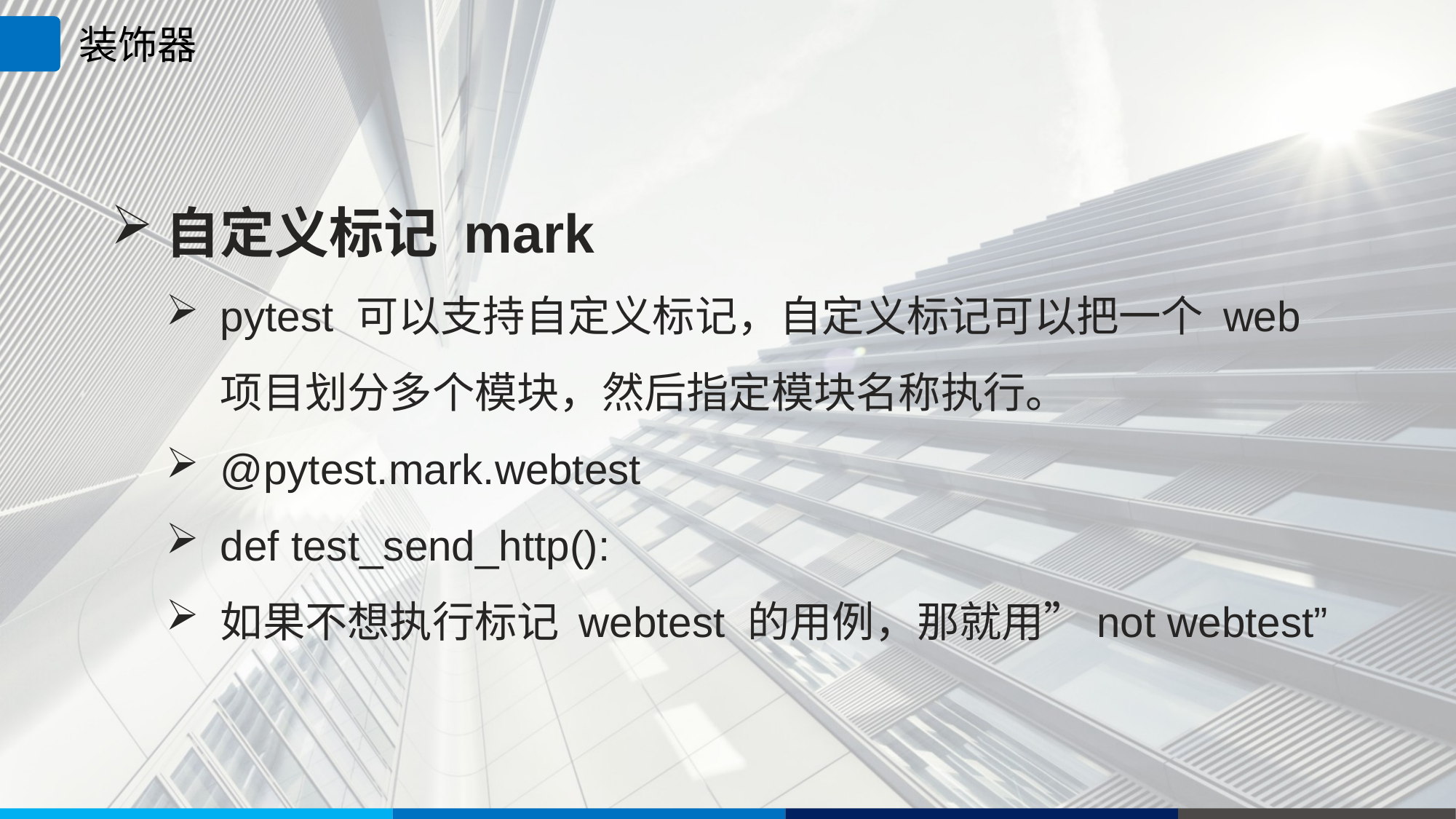

装饰器

自定义标记 mark
pytest 可以支持自定义标记，自定义标记可以把一个 web 项目划分多个模块，然后指定模块名称执行。
@pytest.mark.webtest
def test_send_http():
如果不想执行标记 webtest 的用例，那就用”not webtest”